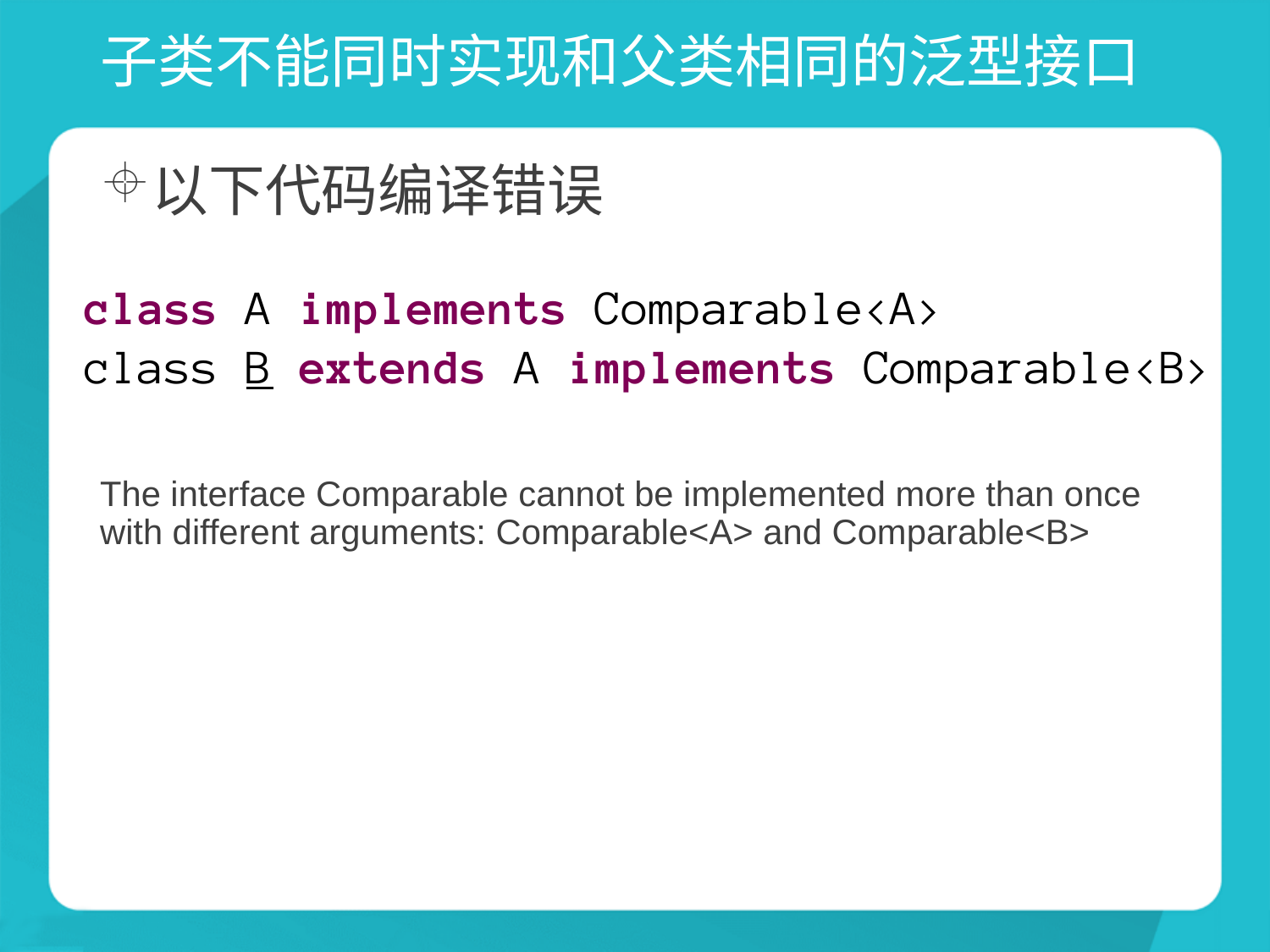

# 子类不能同时实现和父类相同的泛型接口
以下代码编译错误

The interface Comparable cannot be implemented more than once with different arguments: Comparable<A> and Comparable<B>
class A implements Comparable<A>class B extends A implements Comparable<B>